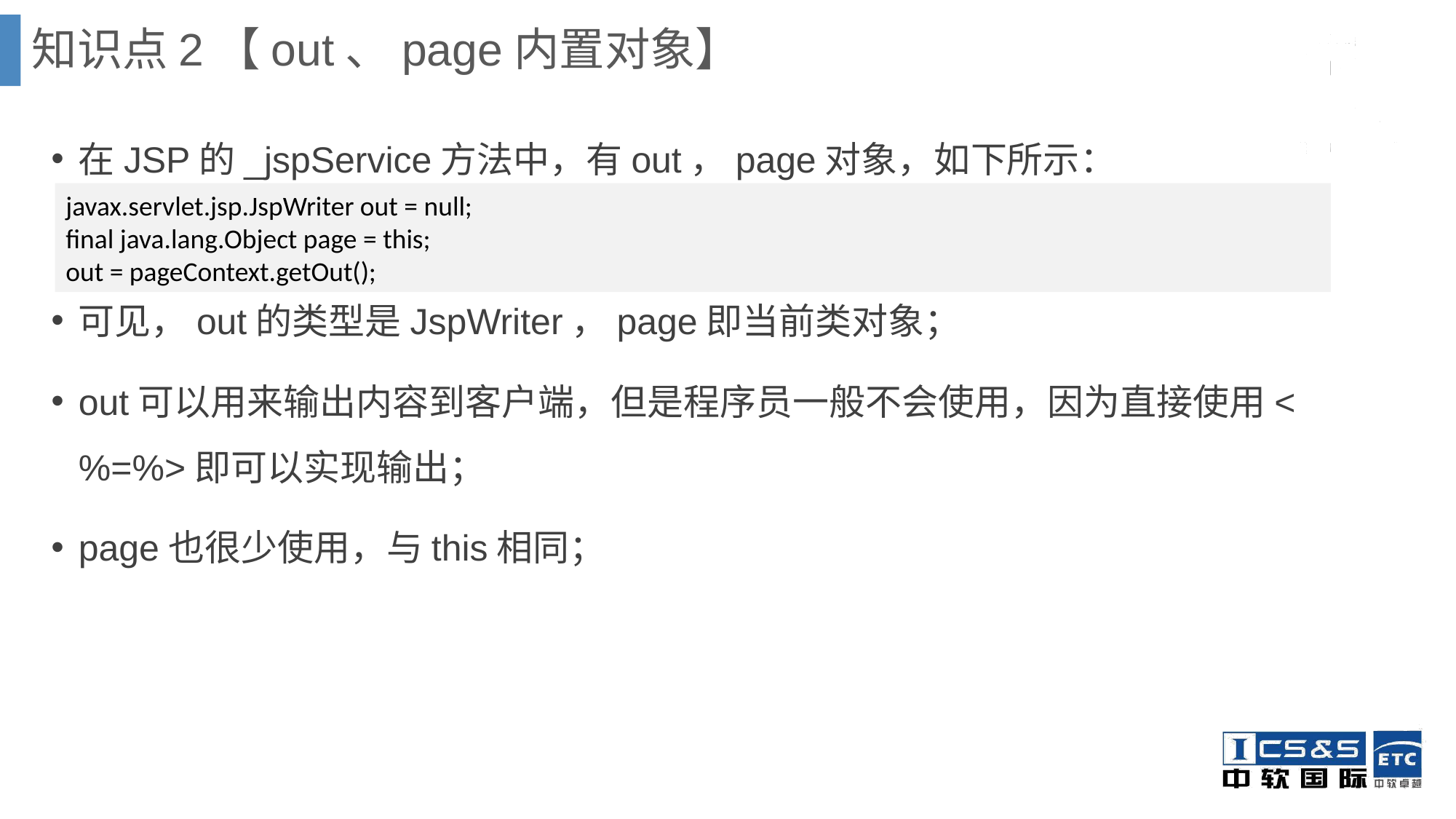

知识点2【out、page内置对象】
在JSP的_jspService方法中，有out，page对象，如下所示：

可见，out的类型是JspWriter，page即当前类对象；
out可以用来输出内容到客户端，但是程序员一般不会使用，因为直接使用<%=%>即可以实现输出；
page也很少使用，与this相同；

javax.servlet.jsp.JspWriter out = null;
final java.lang.Object page = this;
out = pageContext.getOut();